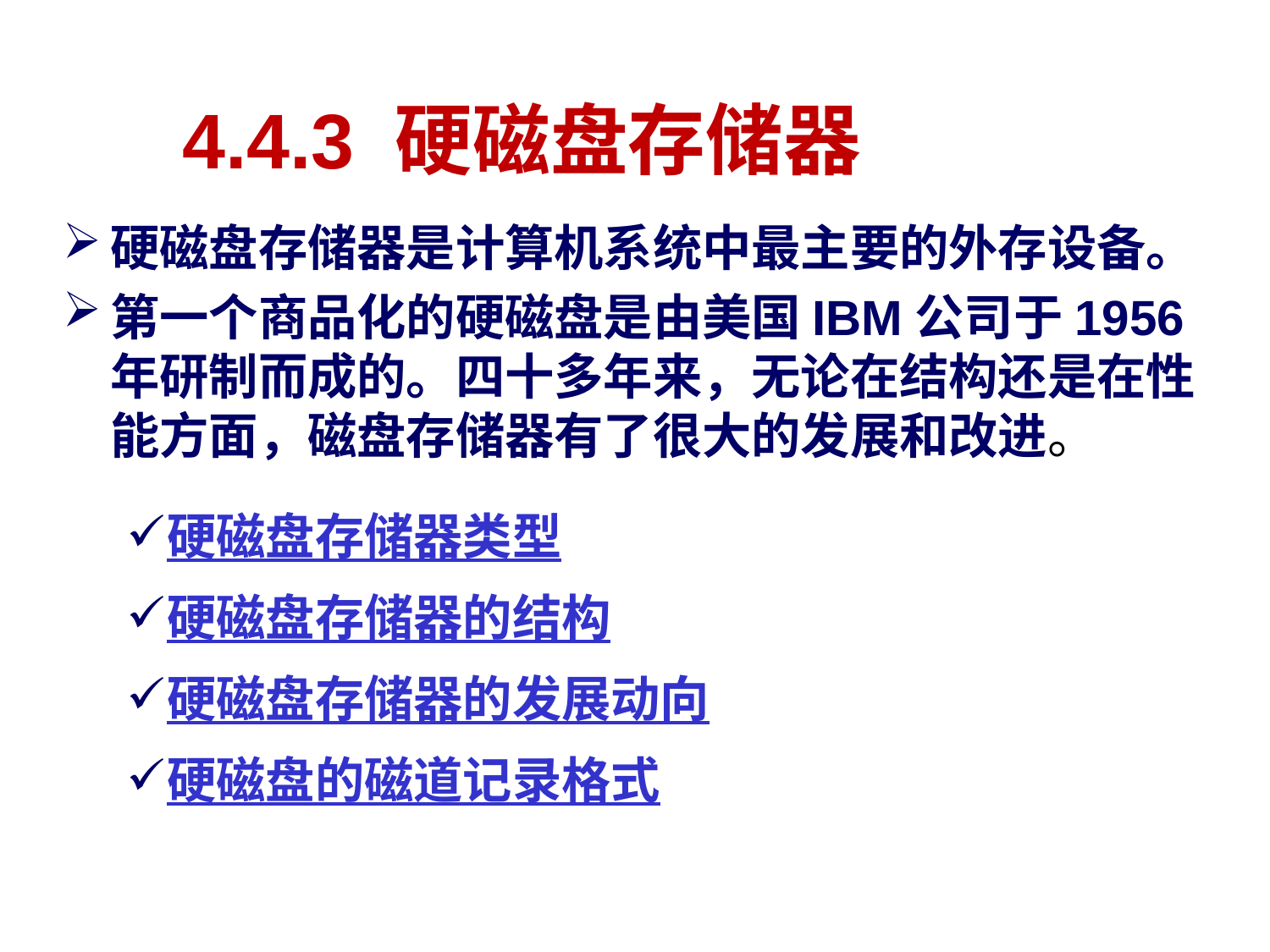

# 4.4.3 硬磁盘存储器
硬磁盘存储器是计算机系统中最主要的外存设备。
第一个商品化的硬磁盘是由美国IBM公司于1956年研制而成的。四十多年来，无论在结构还是在性能方面，磁盘存储器有了很大的发展和改进。
硬磁盘存储器类型
硬磁盘存储器的结构
硬磁盘存储器的发展动向
硬磁盘的磁道记录格式